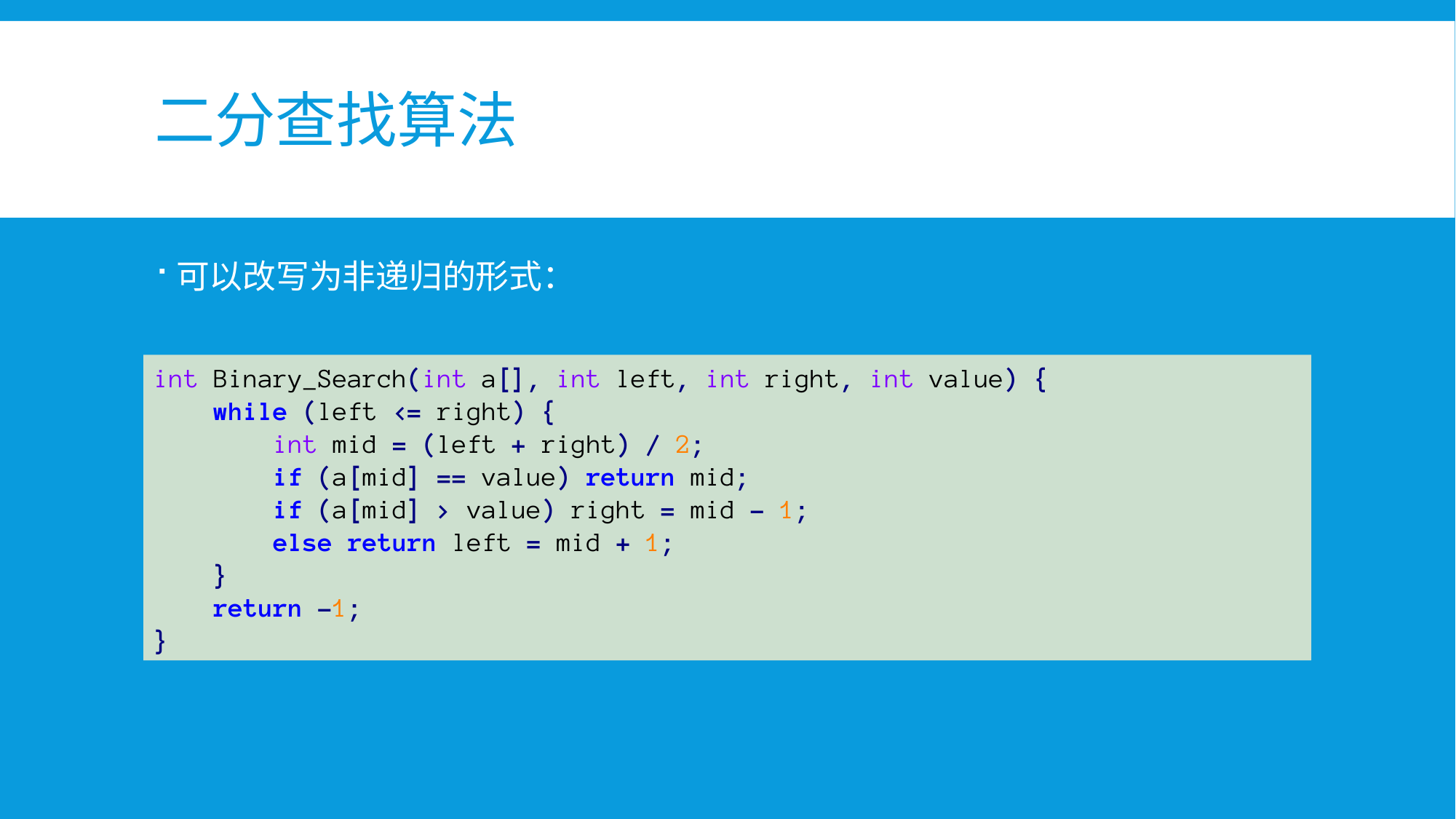

# 二分查找算法
可以改写为非递归的形式：

int Binary_Search(int a[], int left, int right, int value) {
    while (left <= right) {
        int mid = (left + right) / 2;
        if (a[mid] == value) return mid;
        if (a[mid] > value) right = mid - 1;
        else return left = mid + 1;
    }
    return -1;
}